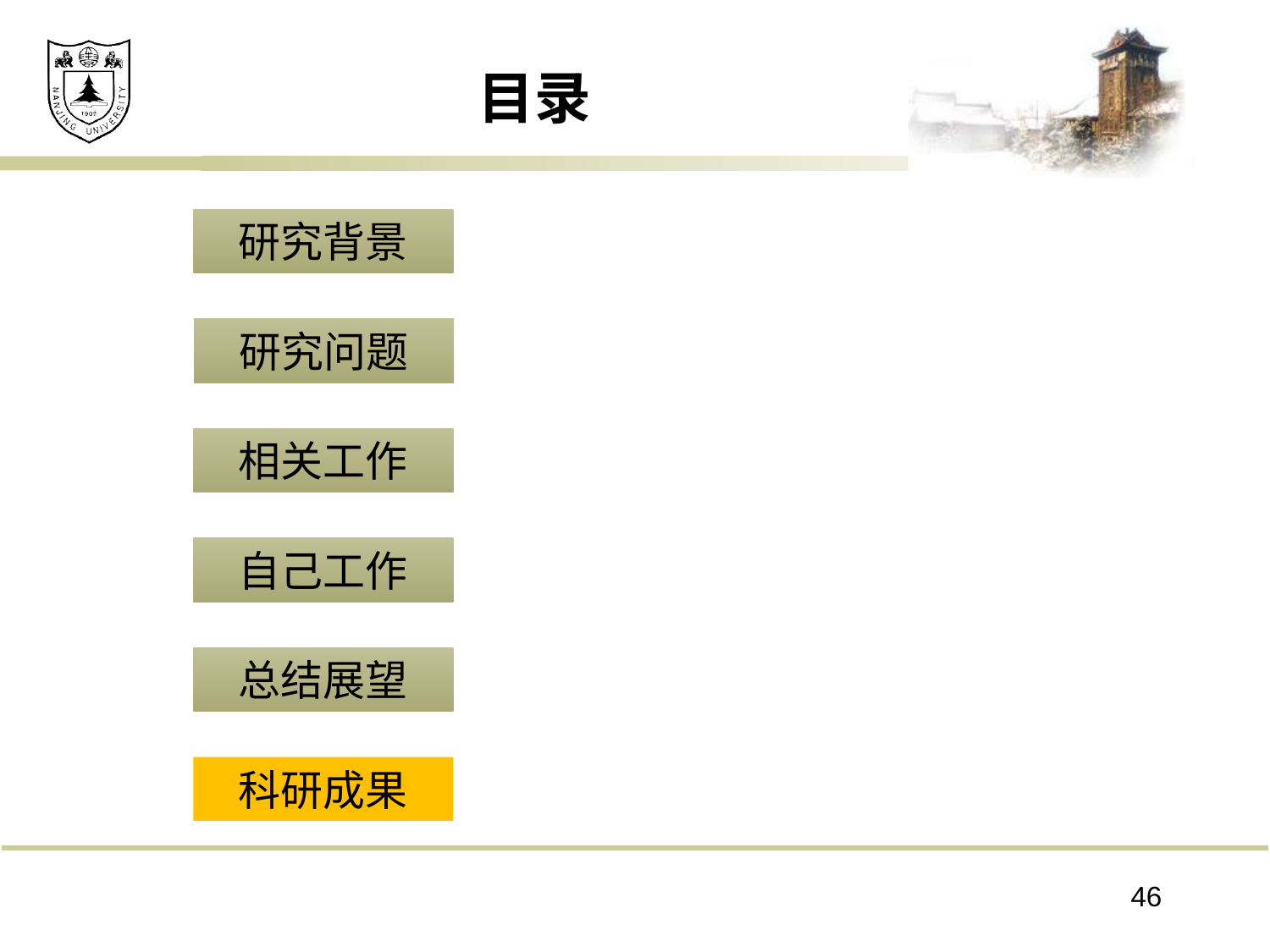

目录
研究背景
研究问题
相关工作
自己工作
总结展望
科研成果
46